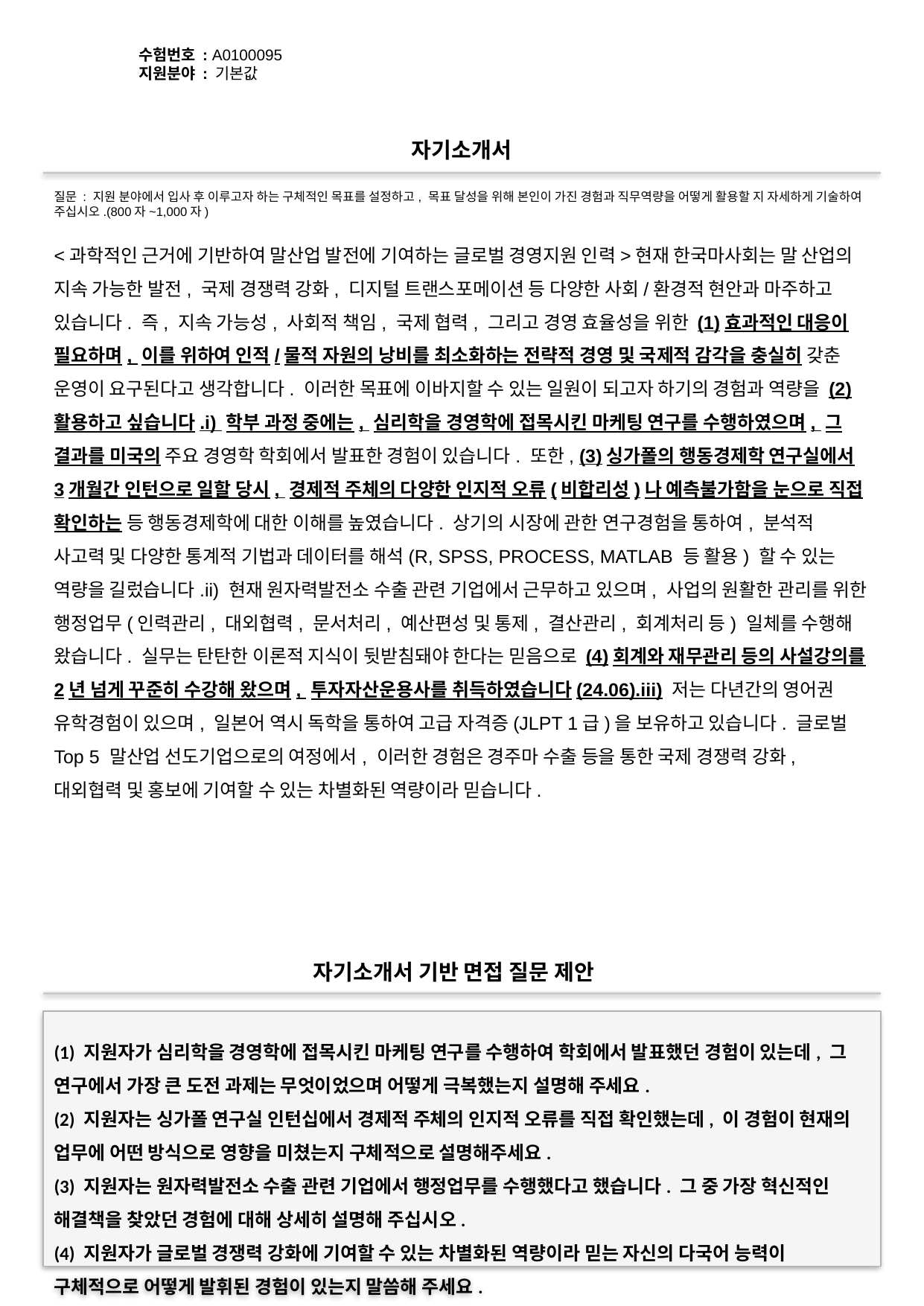

수험번호 : A0100095
지원분야 : 기본값
#

자기소개서

질문 : 지원 분야에서 입사 후 이루고자 하는 구체적인 목표를 설정하고, 목표 달성을 위해 본인이 가진 경험과 직무역량을 어떻게 활용할 지 자세하게 기술하여 주십시오.(800자~1,000자)

<과학적인 근거에 기반하여 말산업 발전에 기여하는 글로벌 경영지원 인력>현재 한국마사회는 말 산업의 지속 가능한 발전, 국제 경쟁력 강화, 디지털 트랜스포메이션 등 다양한 사회/환경적 현안과 마주하고 있습니다. 즉, 지속 가능성, 사회적 책임, 국제 협력, 그리고 경영 효율성을 위한 (1)효과적인 대응이 필요하며, 이를 위하여 인적/물적 자원의 낭비를 최소화하는 전략적 경영 및 국제적 감각을 충실히 갖춘 운영이 요구된다고 생각합니다. 이러한 목표에 이바지할 수 있는 일원이 되고자 하기의 경험과 역량을 (2)활용하고 싶습니다.i) 학부 과정 중에는, 심리학을 경영학에 접목시킨 마케팅 연구를 수행하였으며, 그 결과를 미국의 주요 경영학 학회에서 발표한 경험이 있습니다. 또한, (3)싱가폴의 행동경제학 연구실에서 3개월간 인턴으로 일할 당시, 경제적 주체의 다양한 인지적 오류(비합리성)나 예측불가함을 눈으로 직접 확인하는 등 행동경제학에 대한 이해를 높였습니다. 상기의 시장에 관한 연구경험을 통하여, 분석적 사고력 및 다양한 통계적 기법과 데이터를 해석(R, SPSS, PROCESS, MATLAB 등 활용) 할 수 있는 역량을 길렀습니다.ii) 현재 원자력발전소 수출 관련 기업에서 근무하고 있으며, 사업의 원활한 관리를 위한 행정업무(인력관리, 대외협력, 문서처리, 예산편성 및 통제, 결산관리, 회계처리 등) 일체를 수행해 왔습니다. 실무는 탄탄한 이론적 지식이 뒷받침돼야 한다는 믿음으로 (4)회계와 재무관리 등의 사설강의를 2년 넘게 꾸준히 수강해 왔으며, 투자자산운용사를 취득하였습니다(24.06).iii) 저는 다년간의 영어권 유학경험이 있으며, 일본어 역시 독학을 통하여 고급 자격증(JLPT 1급)을 보유하고 있습니다. 글로벌 Top 5 말산업 선도기업으로의 여정에서, 이러한 경험은 경주마 수출 등을 통한 국제 경쟁력 강화, 대외협력 및 홍보에 기여할 수 있는 차별화된 역량이라 믿습니다.

자기소개서 기반 면접 질문 제안

(1) 지원자가 심리학을 경영학에 접목시킨 마케팅 연구를 수행하여 학회에서 발표했던 경험이 있는데, 그 연구에서 가장 큰 도전 과제는 무엇이었으며 어떻게 극복했는지 설명해 주세요.
(2) 지원자는 싱가폴 연구실 인턴십에서 경제적 주체의 인지적 오류를 직접 확인했는데, 이 경험이 현재의 업무에 어떤 방식으로 영향을 미쳤는지 구체적으로 설명해주세요.
(3) 지원자는 원자력발전소 수출 관련 기업에서 행정업무를 수행했다고 했습니다. 그 중 가장 혁신적인 해결책을 찾았던 경험에 대해 상세히 설명해 주십시오.
(4) 지원자가 글로벌 경쟁력 강화에 기여할 수 있는 차별화된 역량이라 믿는 자신의 다국어 능력이 구체적으로 어떻게 발휘된 경험이 있는지 말씀해 주세요.